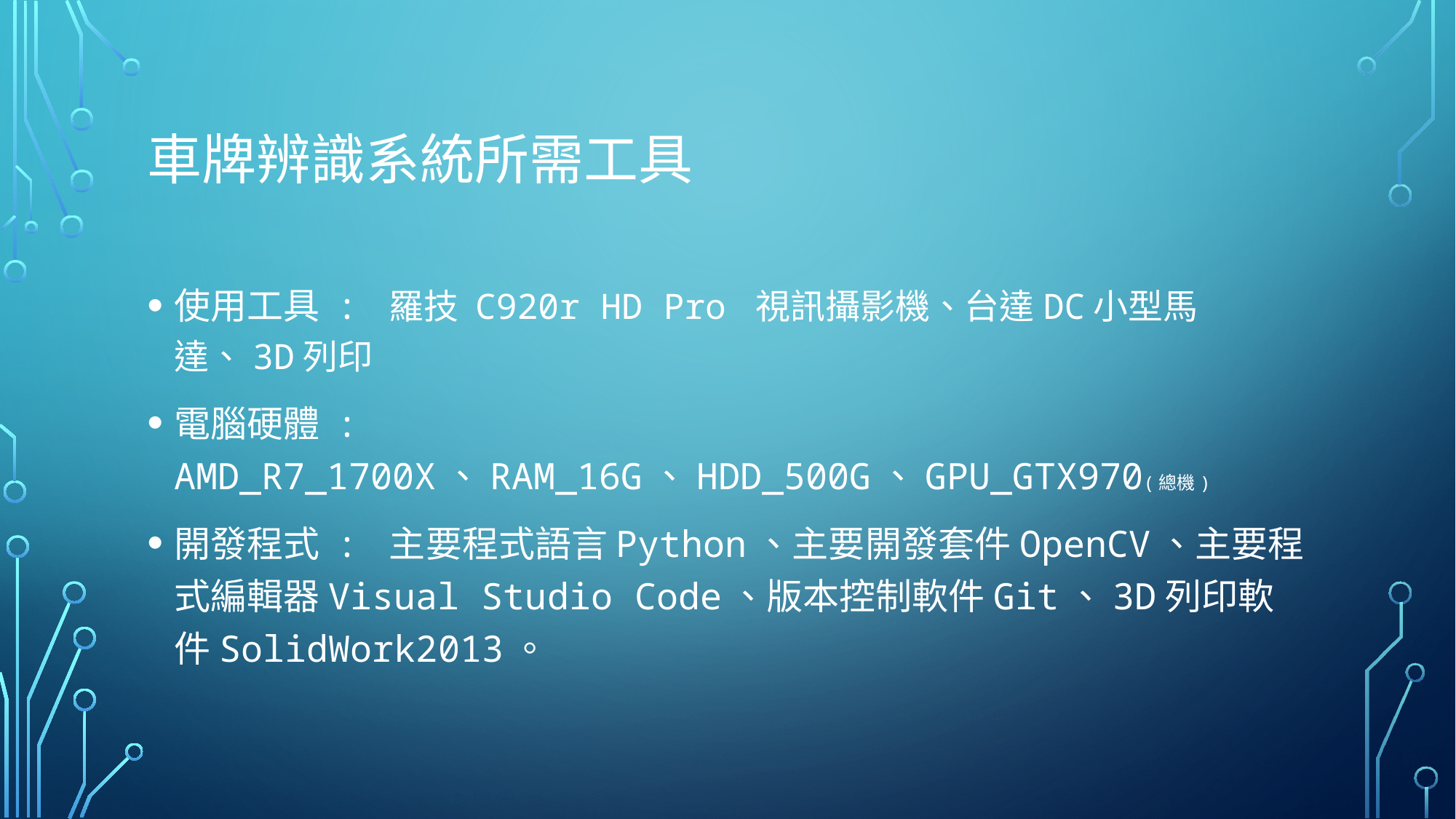

# 車牌辨識系統所需工具
使用工具 : 羅技 C920r HD Pro 視訊攝影機、台達DC小型馬達、3D列印
電腦硬體 : AMD_R7_1700X、RAM_16G、HDD_500G、GPU_GTX970(總機)
開發程式 : 主要程式語言Python、主要開發套件OpenCV、主要程式編輯器Visual Studio Code、版本控制軟件Git、3D列印軟件SolidWork2013。